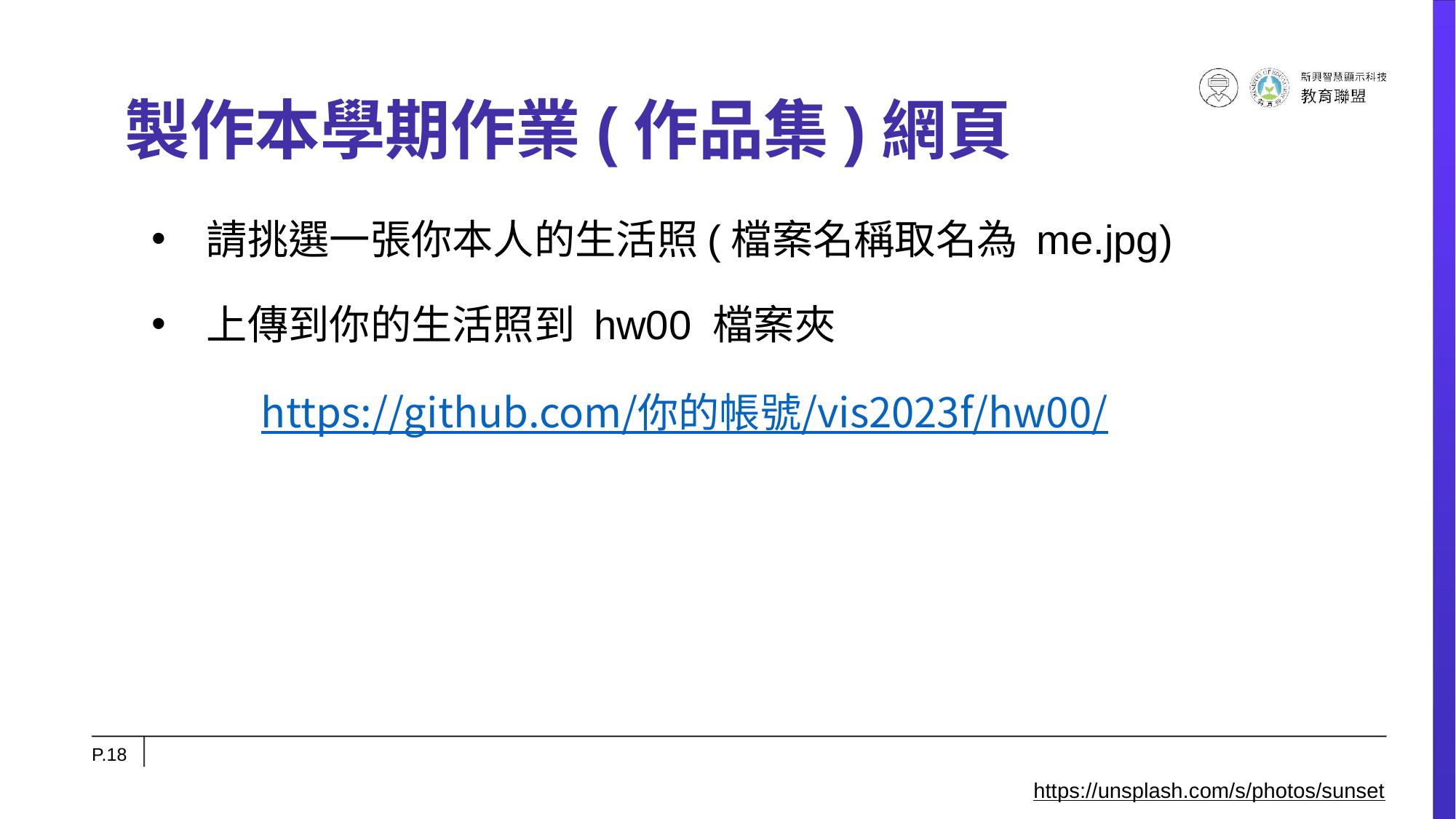

# 製作本學期作業(作品集)網頁
請挑選一張你本人的生活照(檔案名稱取名為 me.jpg)
上傳到你的生活照到 hw00 檔案夾
	https://github.com/你的帳號/vis2023f/hw00/
P.18

https://unsplash.com/s/photos/sunset